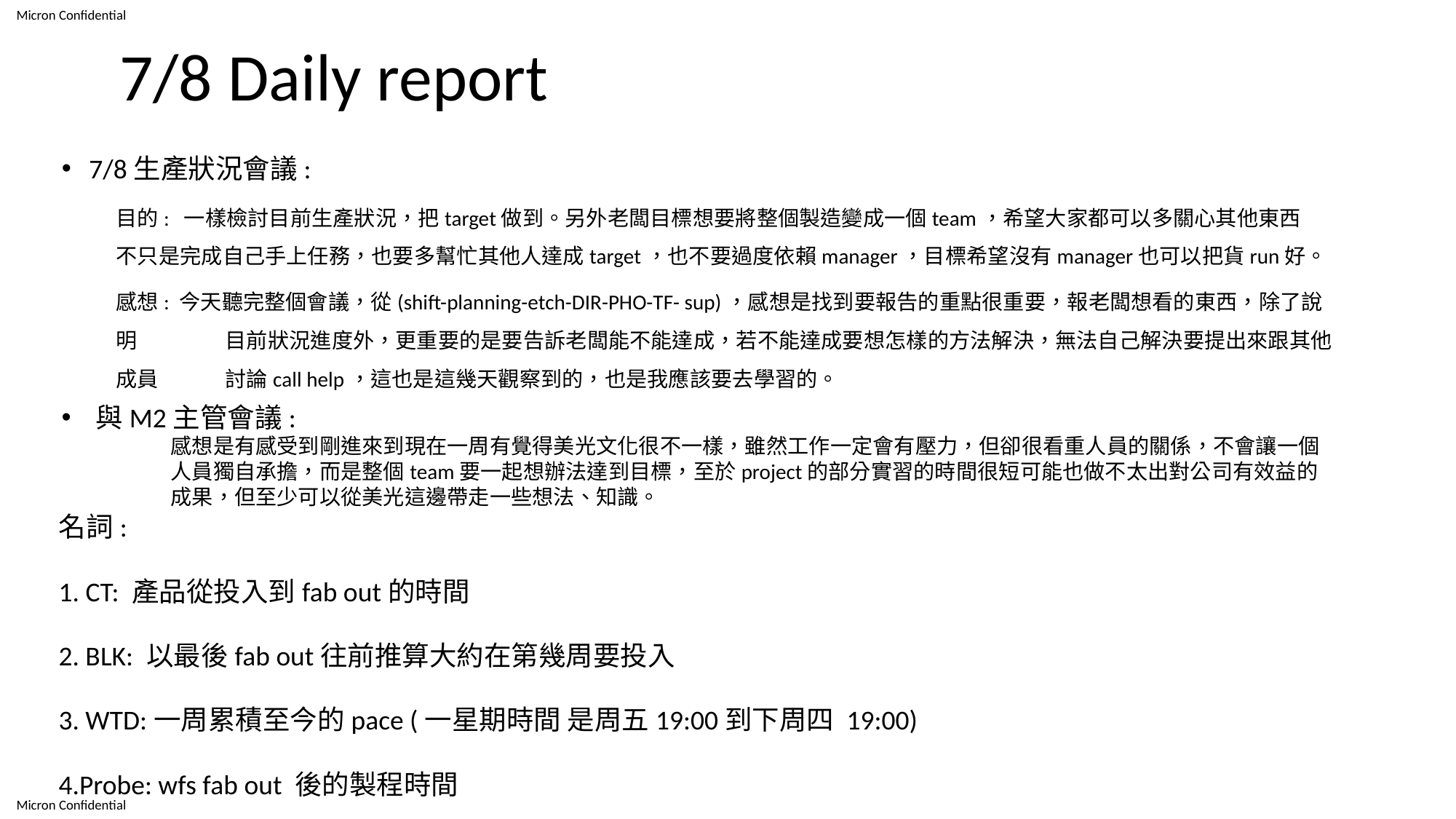

# 7/8 Daily report
7/8生產狀況會議:
目的:  一樣檢討目前生產狀況，把target做到。另外老闆目標想要將整個製造變成一個team，希望大家都可以多關心其他東西	不只是完成自己手上任務，也要多幫忙其他人達成target，也不要過度依賴manager，目標希望沒有manager也可以把貨run好。
感想: 今天聽完整個會議，從(shift-planning-etch-DIR-PHO-TF- sup)，感想是找到要報告的重點很重要，報老闆想看的東西，除了說明	目前狀況進度外，更重要的是要告訴老闆能不能達成，若不能達成要想怎樣的方法解決，無法自己解決要提出來跟其他成員	討論call help，這也是這幾天觀察到的，也是我應該要去學習的。
與M2主管會議:
感想是有感受到剛進來到現在一周有覺得美光文化很不一樣，雖然工作一定會有壓力，但卻很看重人員的關係，不會讓一個人員獨自承擔，而是整個team要一起想辦法達到目標，至於project的部分實習的時間很短可能也做不太出對公司有效益的成果，但至少可以從美光這邊帶走一些想法、知識。
名詞:
1. CT: 產品從投入到fab out的時間
2. BLK: 以最後fab out往前推算大約在第幾周要投入
3. WTD:一周累積至今的pace (一星期時間 是周五19:00到下周四 19:00)
4.Probe: wfs fab out 後的製程時間